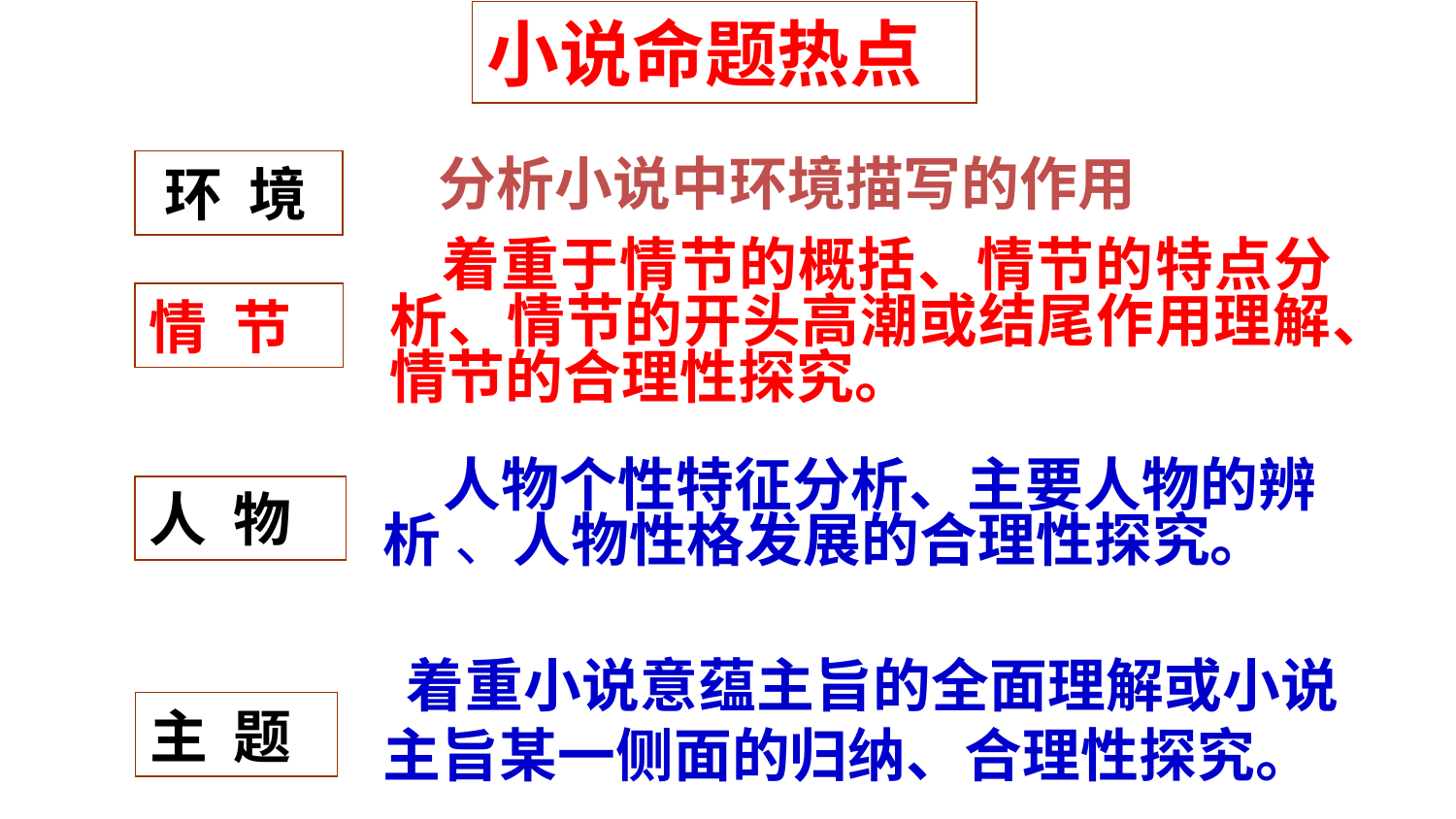

小说命题热点
  分析小说中环境描写的作用
 环  境
   着重于情节的概括、情节的特点分析、情节的开头高潮或结尾作用理解、情节的合理性探究。
情  节
    人物个性特征分析、主要人物的辨析 、人物性格发展的合理性探究。
人  物
  着重小说意蕴主旨的全面理解或小说主旨某一侧面的归纳、合理性探究。
主  题